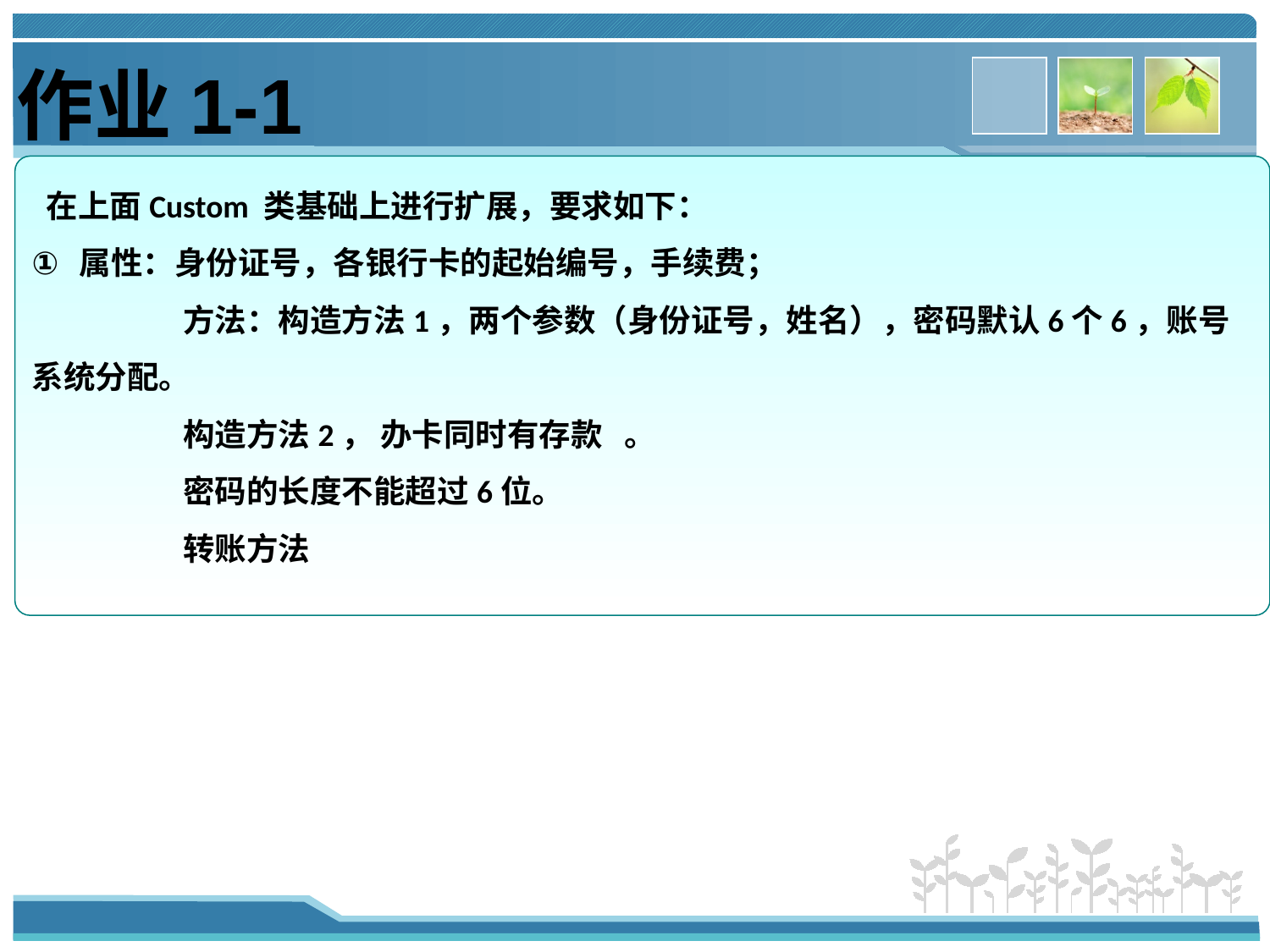

作业1-1
 在上面Custom 类基础上进行扩展，要求如下：
属性：身份证号，各银行卡的起始编号，手续费；
                    方法：构造方法1，两个参数（身份证号，姓名），密码默认6个6，账号系统分配。
                    构造方法2， 办卡同时有存款   。
                    密码的长度不能超过6位。
                    转账方法